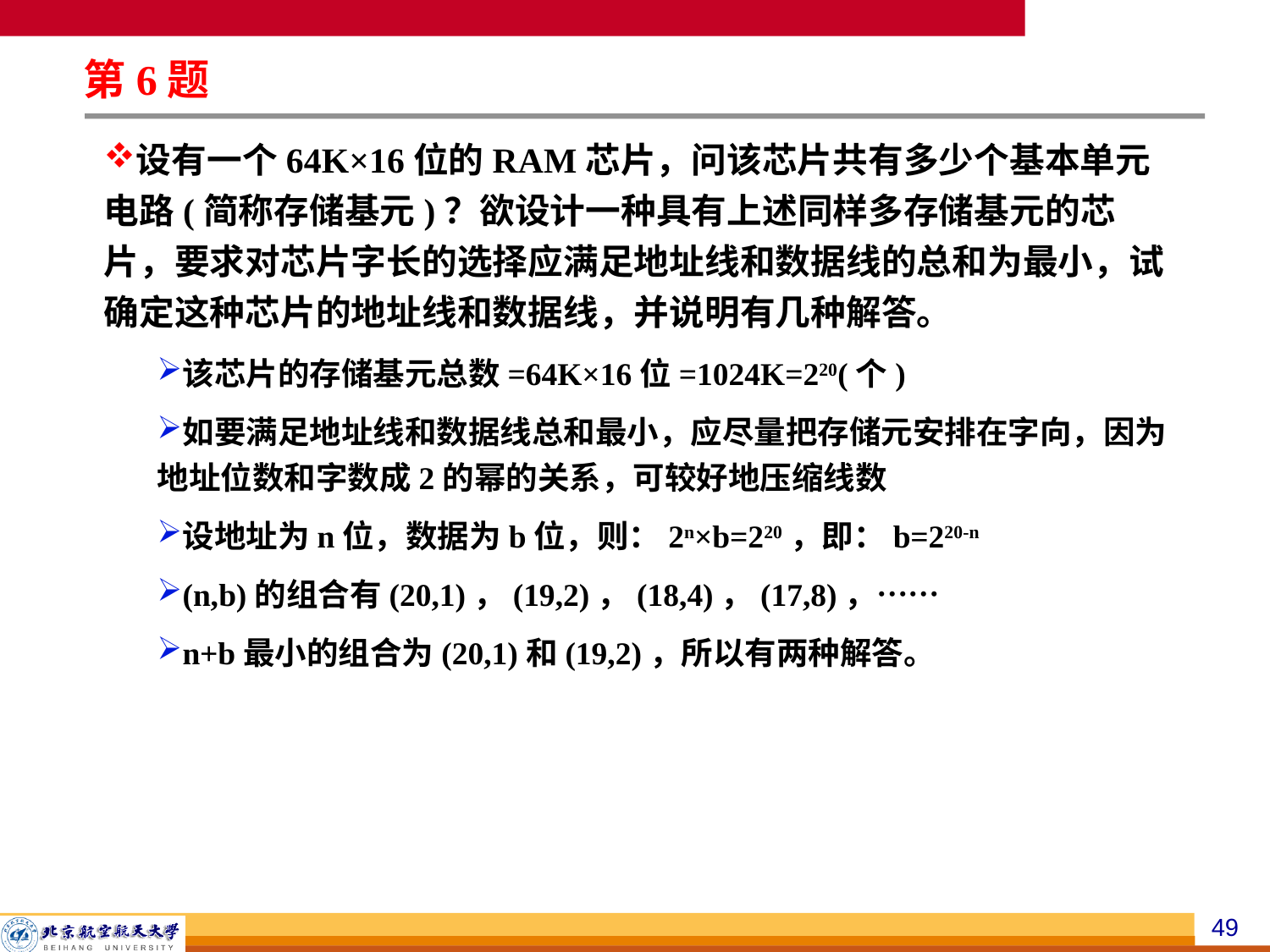

第6题
设有一个64K×16位的RAM芯片，问该芯片共有多少个基本单元电路(简称存储基元)？欲设计一种具有上述同样多存储基元的芯片，要求对芯片字长的选择应满足地址线和数据线的总和为最小，试确定这种芯片的地址线和数据线，并说明有几种解答。
该芯片的存储基元总数=64K×16位=1024K=220(个)
如要满足地址线和数据线总和最小，应尽量把存储元安排在字向，因为地址位数和字数成2的幂的关系，可较好地压缩线数
设地址为n位，数据为b位，则：2n×b=220，即：b=220-n
(n,b)的组合有(20,1)，(19,2)，(18,4)，(17,8)，……
n+b最小的组合为(20,1)和(19,2)，所以有两种解答。